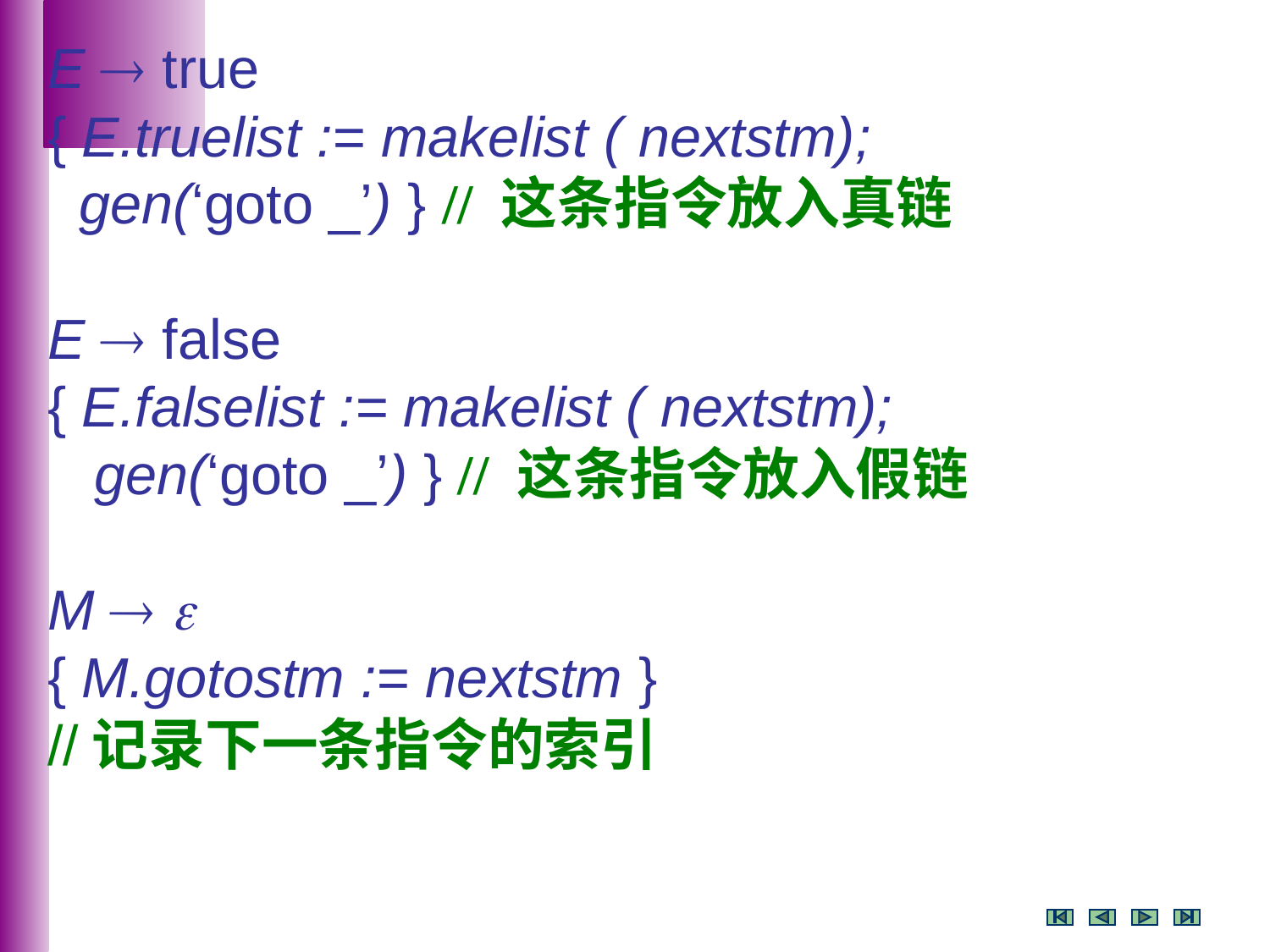

E → true
{ E.truelist := makelist ( nextstm);
  gen(‘goto _’) } // 这条指令放入真链

E → false
{ E.falselist := makelist ( nextstm);
   gen(‘goto _’) } // 这条指令放入假链

M → ε
{ M.gotostm := nextstm }
//记录下一条指令的索引